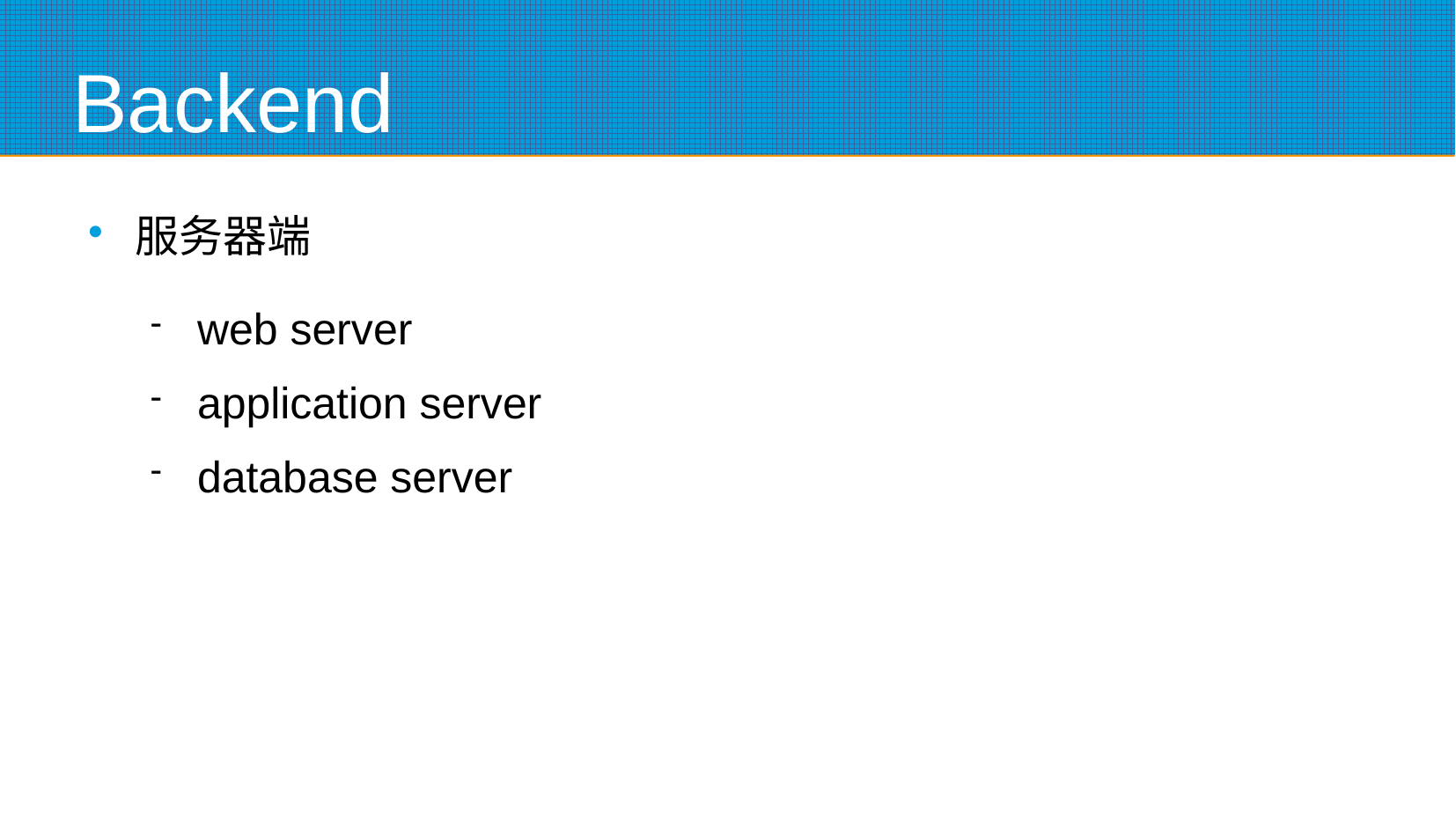

# Backend
服务器端
web server
application server
database server